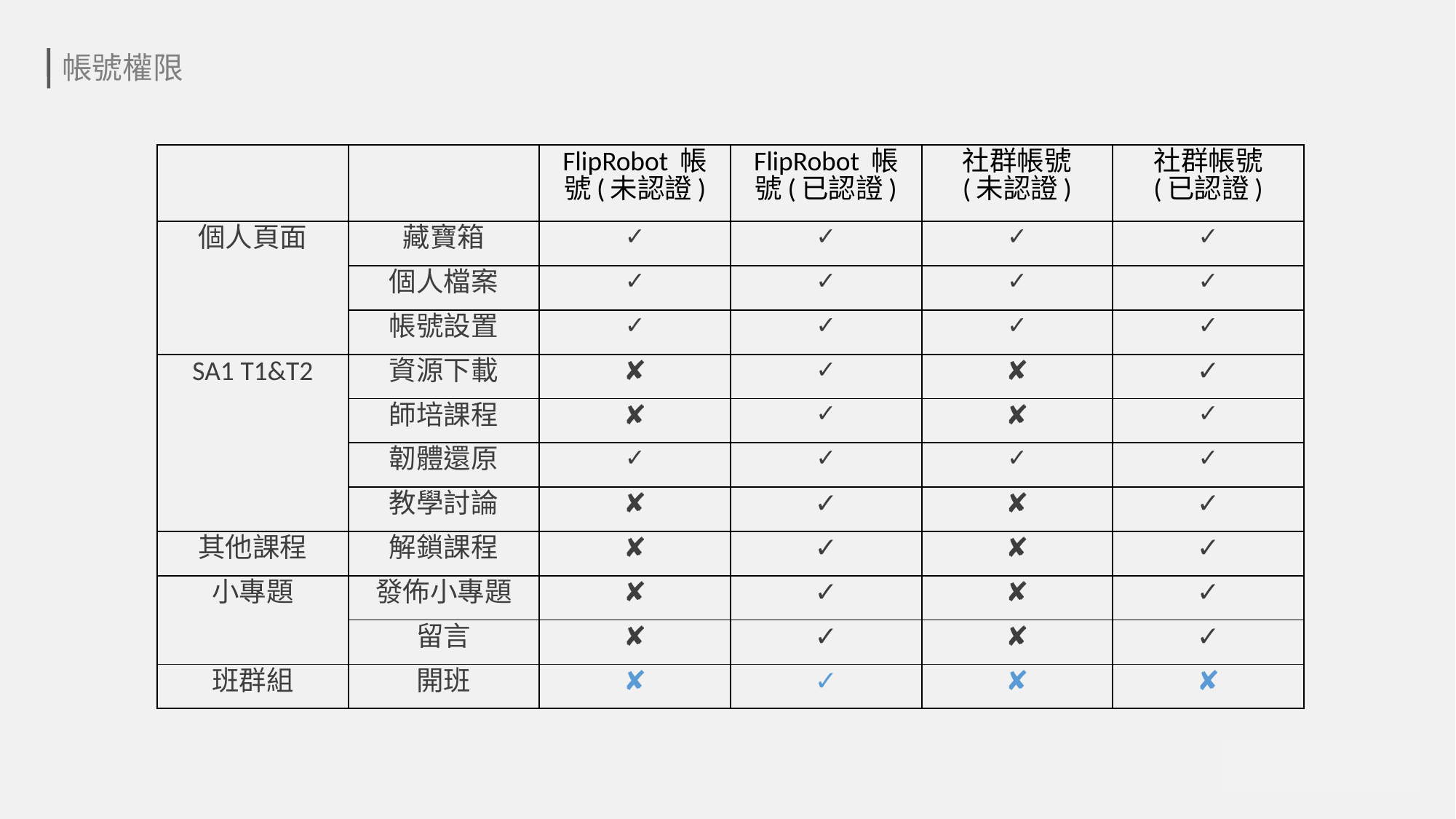

帳號權限

|  |  | FlipRobot 帳號(未認證) | FlipRobot 帳號(已認證) | 社群帳號 (未認證) | 社群帳號 (已認證) |
| --- | --- | --- | --- | --- | --- |
| 個人頁面 | 藏寶箱 | ✓ | ✓ | ✓ | ✓ |
|  | 個人檔案 | ✓ | ✓ | ✓ | ✓ |
|  | 帳號設置 | ✓ | ✓ | ✓ | ✓ |
| SA1 T1&T2 | 資源下載 | ✘ | ✓ | ✘ | ✓ |
|  | 師培課程 | ✘ | ✓ | ✘ | ✓ |
|  | 韌體還原 | ✓ | ✓ | ✓ | ✓ |
|  | 教學討論 | ✘ | ✓ | ✘ | ✓ |
| 其他課程 | 解鎖課程 | ✘ | ✓ | ✘ | ✓ |
| 小專題 | 發佈小專題 | ✘ | ✓ | ✘ | ✓ |
|  | 留言 | ✘ | ✓ | ✘ | ✓ |
| 班群組 | 開班 | ✘ | ✓ | ✘ | ✘ |